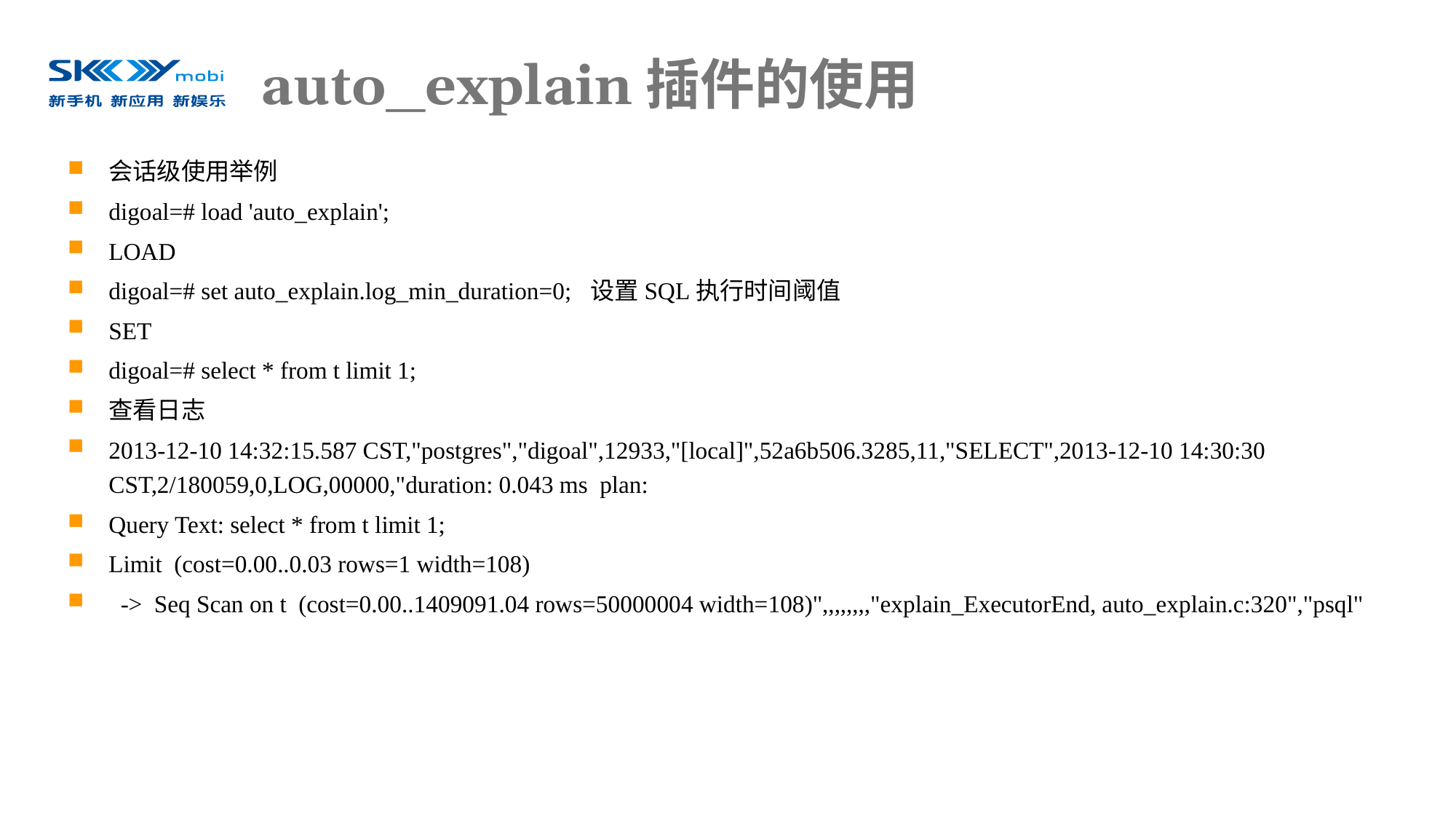

# auto_explain插件的使用
会话级使用举例
digoal=# load 'auto_explain';
LOAD
digoal=# set auto_explain.log_min_duration=0;  设置SQL执行时间阈值
SET
digoal=# select * from t limit 1;
查看日志
2013-12-10 14:32:15.587 CST,"postgres","digoal",12933,"[local]",52a6b506.3285,11,"SELECT",2013-12-10 14:30:30 CST,2/180059,0,LOG,00000,"duration: 0.043 ms  plan:
Query Text: select * from t limit 1;
Limit  (cost=0.00..0.03 rows=1 width=108)
  ->  Seq Scan on t  (cost=0.00..1409091.04 rows=50000004 width=108)",,,,,,,,"explain_ExecutorEnd, auto_explain.c:320","psql"